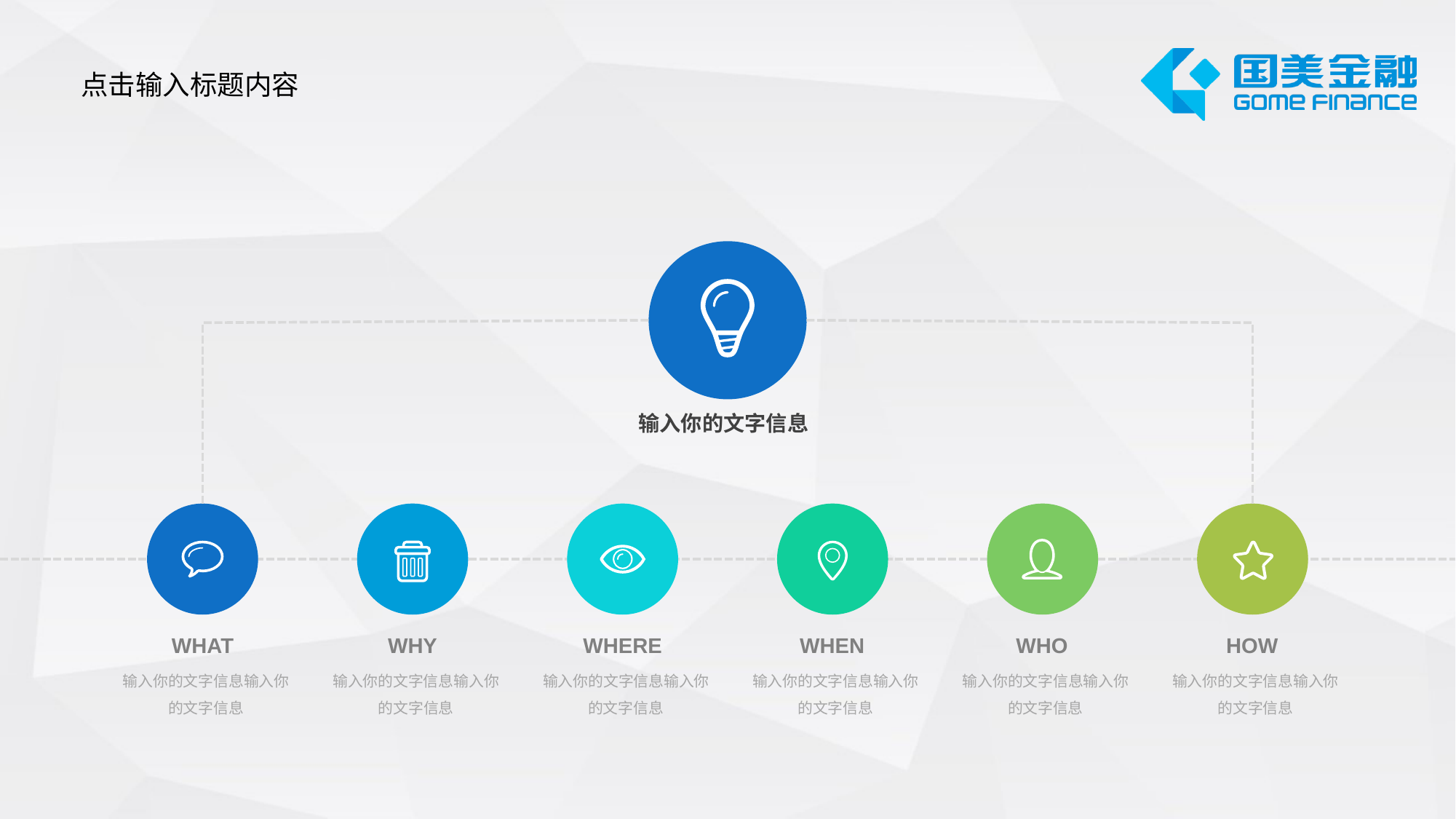

点击输入标题内容

输入你的文字信息

WHAT
WHY
WHERE
WHEN
WHO
HOW
输入你的文字信息输入你的文字信息
输入你的文字信息输入你的文字信息
输入你的文字信息输入你的文字信息
输入你的文字信息输入你的文字信息
输入你的文字信息输入你的文字信息
输入你的文字信息输入你的文字信息